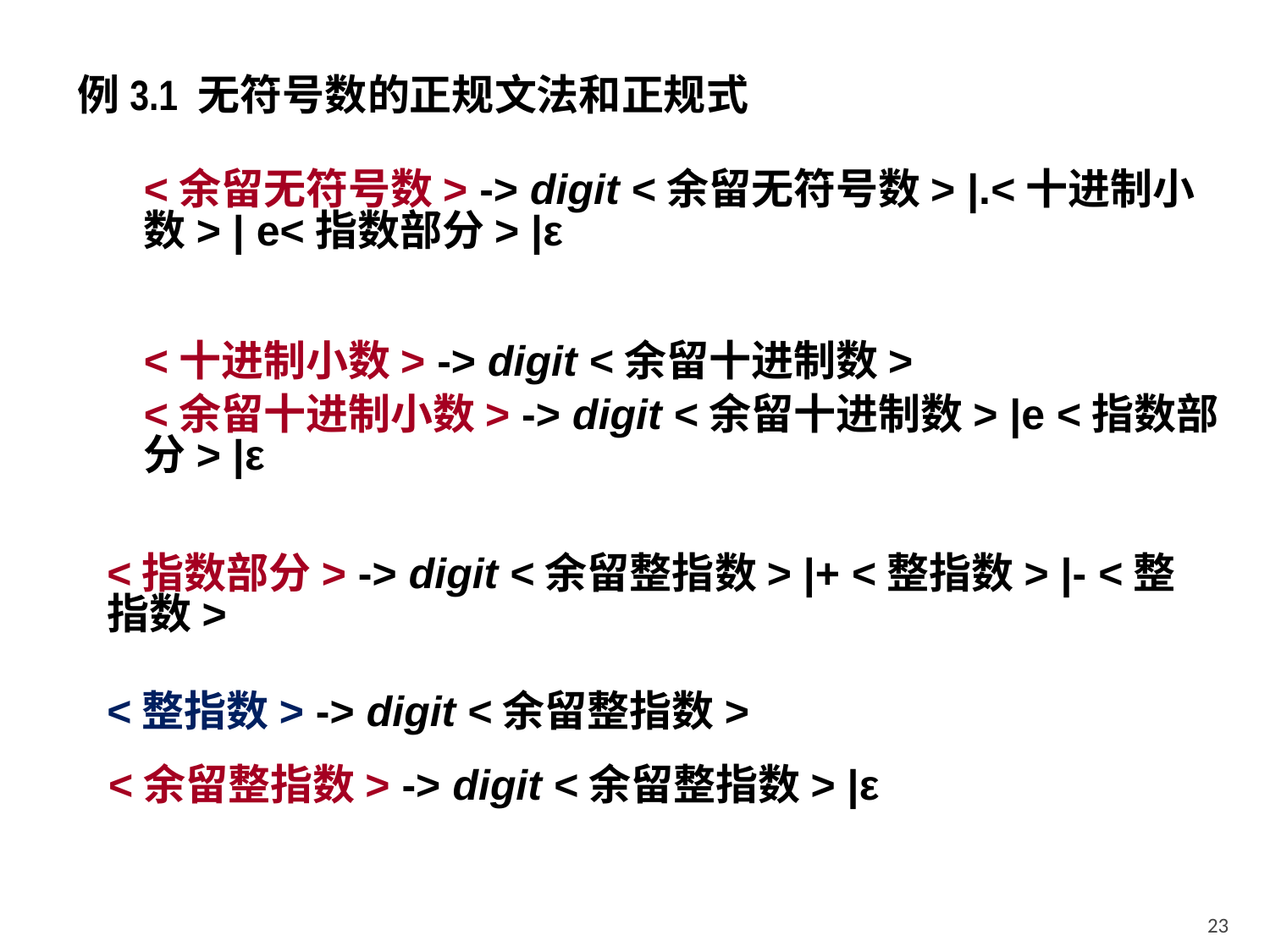

例3.1 无符号数的正规文法和正规式
<余留无符号数> -> digit <余留无符号数> |.<十进制小数> | e<指数部分> |ε
<十进制小数> -> digit <余留十进制数>
<余留十进制小数> -> digit <余留十进制数> |e <指数部分> |ε
<指数部分> -> digit <余留整指数> |+ <整指数> |- <整指数>
<整指数> -> digit <余留整指数>
<余留整指数> -> digit <余留整指数> |ε

23